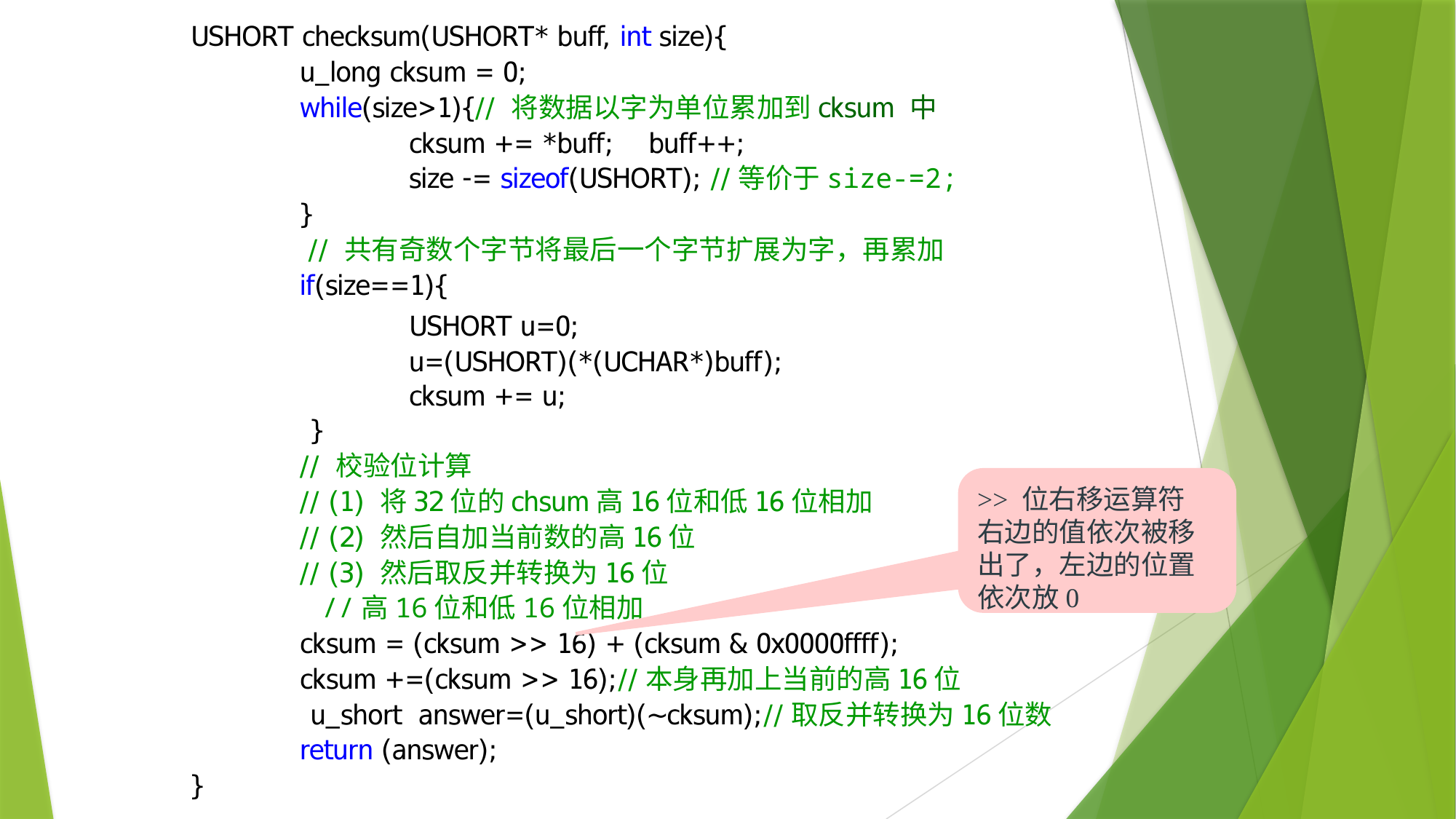

USHORT checksum(USHORT* buff, int size){
	u_long cksum = 0;
	while(size>1){// 将数据以字为单位累加到cksum 中
		cksum += *buff;    buff++;
		size -= sizeof(USHORT); //等价于size-=2;
	}
	 // 共有奇数个字节将最后一个字节扩展为字，再累加
	if(size==1){
		USHORT u=0;
		u=(USHORT)(*(UCHAR*)buff);
		cksum += u;
              }
	// 校验位计算
	// (1) 将32位的chsum高16位和低16位相加
	// (2) 然后自加当前数的高16位
	// (3) 然后取反并转换为16位
        //高16位和低16位相加
	cksum = (cksum >> 16) + (cksum & 0x0000ffff);
	cksum +=(cksum >> 16);//本身再加上当前的高16位
              u_short  answer=(u_short)(~cksum);//取反并转换为16位数
	return (answer);
}
>> 位右移运算符 右边的值依次被移出了，左边的位置依次放0